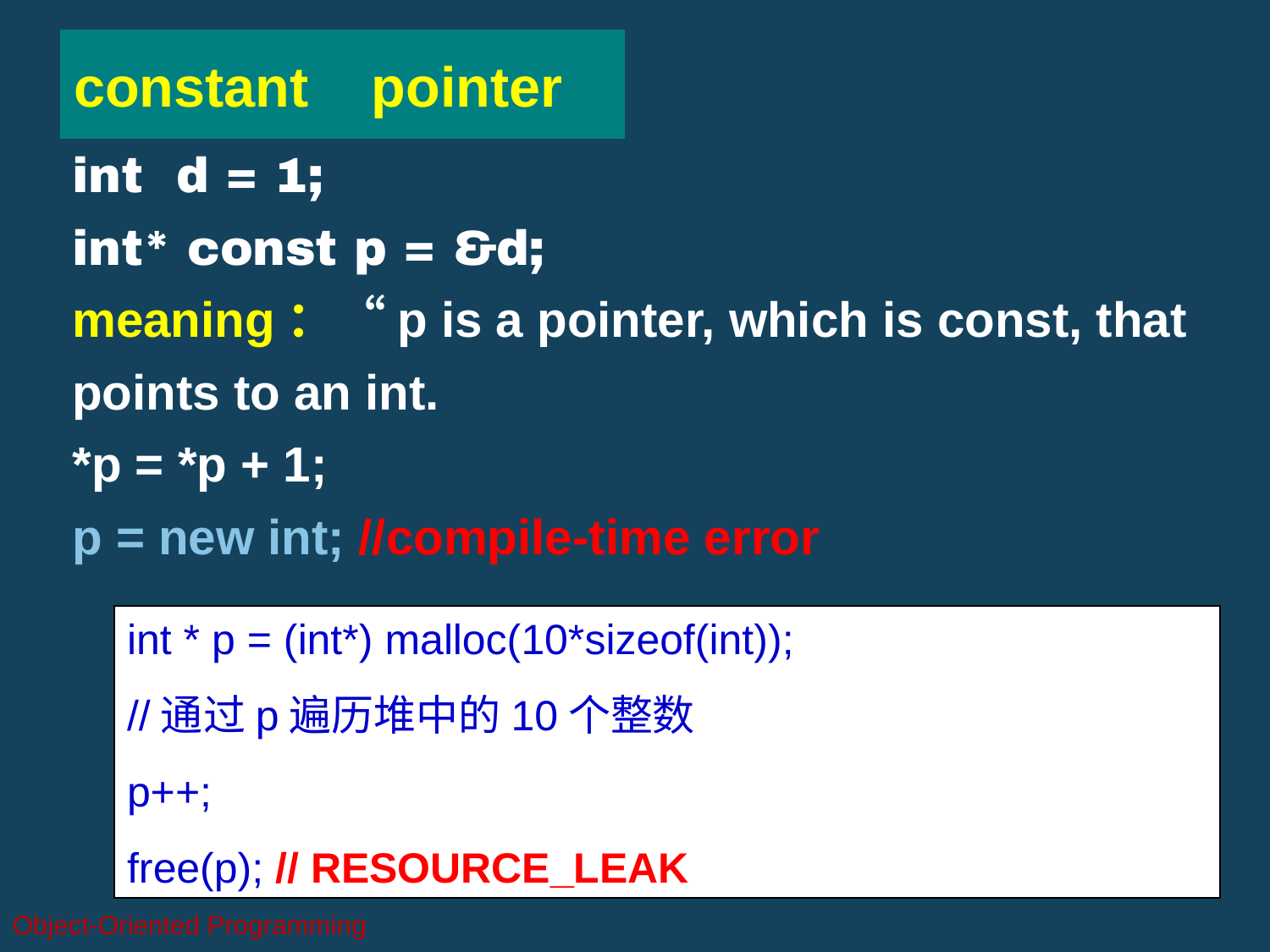

# constant    pointer
int  d = 1;
int* const p = &d;
meaning：“p is a pointer, which is const, that
points to an int.
*p = *p + 1;
p = new int; //compile-time error
int * p = (int*) malloc(10*sizeof(int));
//通过p遍历堆中的10个整数
p++;
free(p); // RESOURCE_LEAK
Object-Oriented Programming